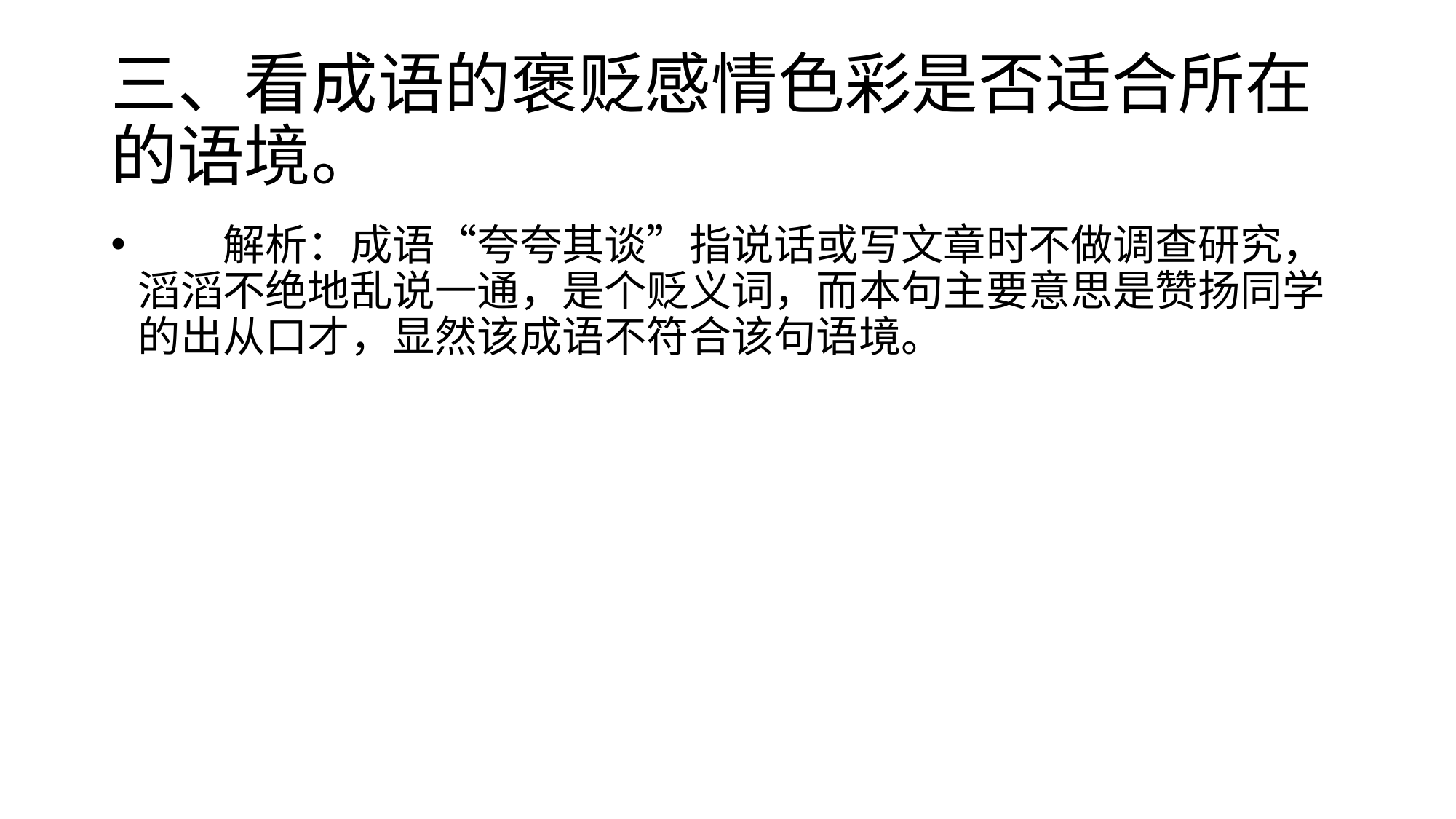

# 三、看成语的褒贬感情色彩是否适合所在的语境。
　　解析：成语“夸夸其谈”指说话或写文章时不做调查研究，滔滔不绝地乱说一通，是个贬义词，而本句主要意思是赞扬同学的出从口才，显然该成语不符合该句语境。